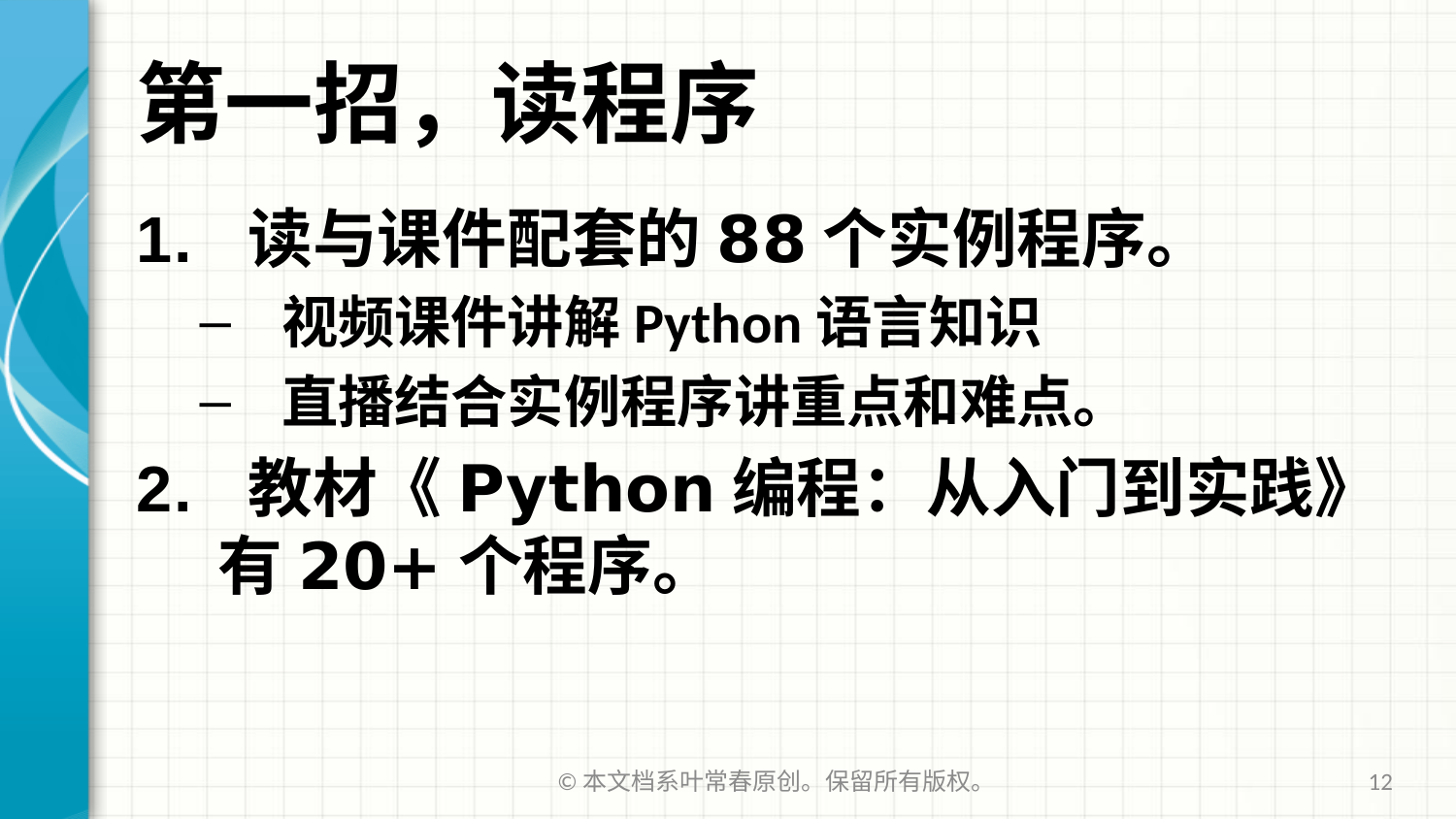

# 第一招，读程序
 读与课件配套的88个实例程序。
视频课件讲解Python语言知识
直播结合实例程序讲重点和难点。
 教材《Python编程：从入门到实践》有20+个程序。
©本文档系叶常春原创。保留所有版权。
12